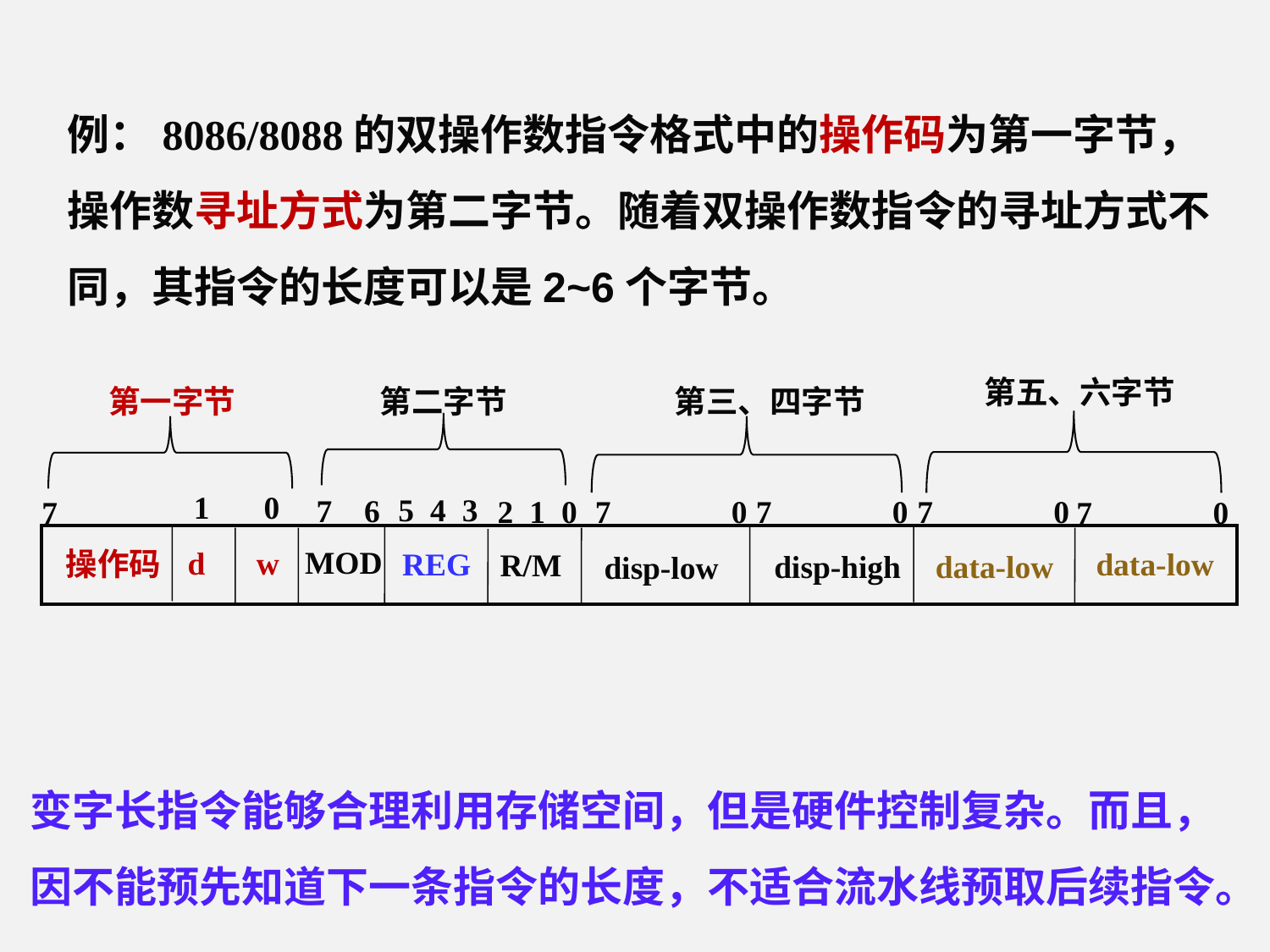

例：8086/8088的双操作数指令格式中的操作码为第一字节，操作数寻址方式为第二字节。随着双操作数指令的寻址方式不同，其指令的长度可以是2~6个字节。

第五、六字节
第一字节
第二字节
第三、四字节
  1
  0
 5  4  3
 7    6
2  1  0
7               0
7               0
7               0
7
7               0

操作码

MOD
d
w
data-low
REG
R/M
disp-high
data-low
disp-low
变字长指令能够合理利用存储空间，但是硬件控制复杂。而且，因不能预先知道下一条指令的长度，不适合流水线预取后续指令。